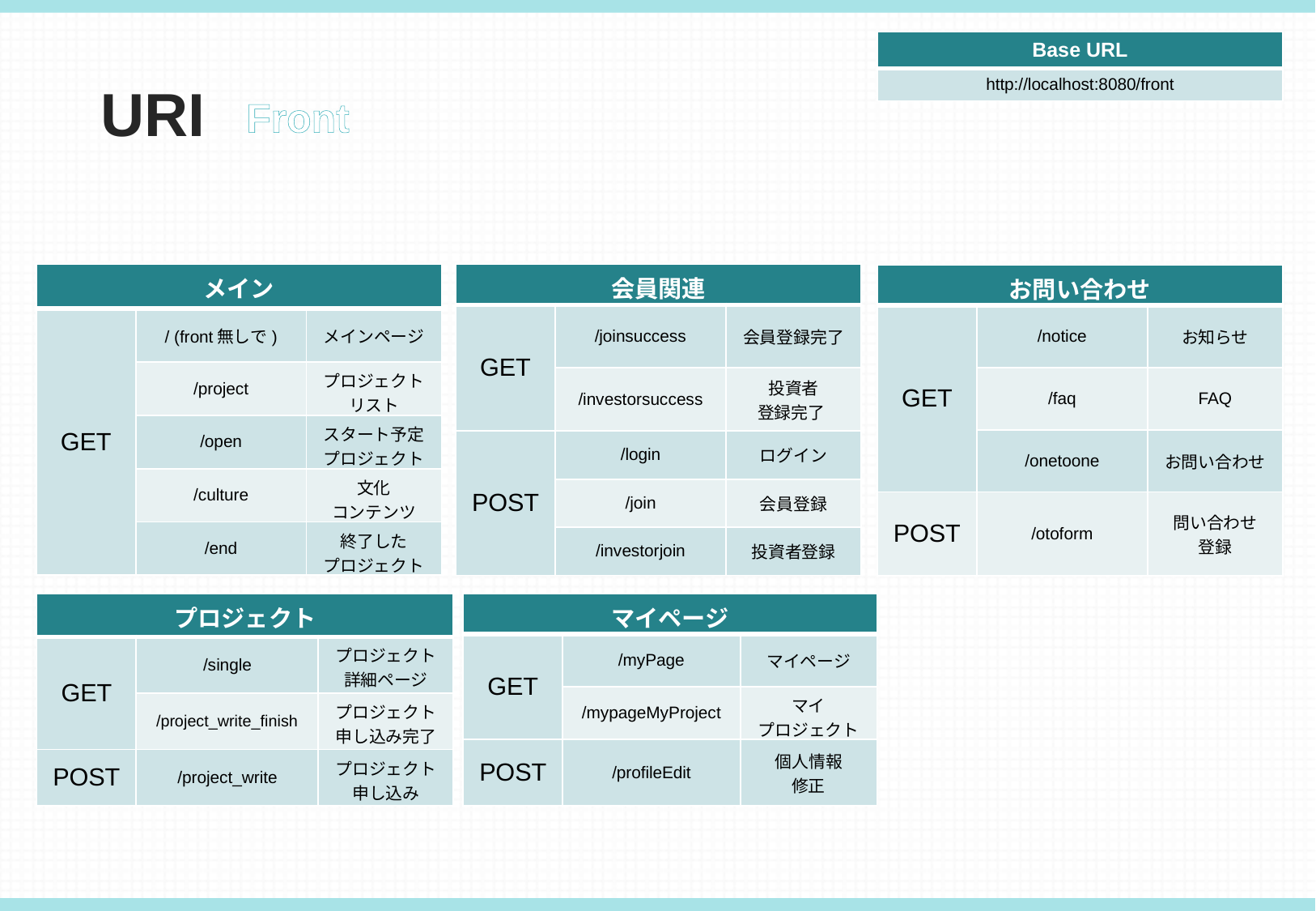

| Base URL |
| --- |
| http://localhost:8080/front |
URI
Front
| メイン |  |  |
| --- | --- | --- |
| GET | / (front無しで) | メインページ |
|  | /project | プロジェクト リスト |
|  | /open | スタート予定 プロジェクト |
|  | /culture | 文化 コンテンツ |
|  | /end | 終了した プロジェクト |
| 会員関連 |  |  |
| --- | --- | --- |
| GET | /joinsuccess | 会員登録完了 |
|  | /investorsuccess | 投資者 登録完了 |
| POST | /login | ログイン |
|  | /join | 会員登録 |
|  | /investorjoin | 投資者登録 |
| お問い合わせ |  |  |
| --- | --- | --- |
| GET | /notice | お知らせ |
|  | /faq | FAQ |
|  | /onetoone | お問い合わせ |
| POST | /otoform | 問い合わせ 登録 |
| プロジェクト |  |  |
| --- | --- | --- |
| GET | /single | プロジェクト 詳細ページ |
|  | /project\_write\_finish | プロジェクト 申し込み完了 |
| POST | /project\_write | プロジェクト 申し込み |
| マイページ |  |  |
| --- | --- | --- |
| GET | /myPage | マイページ |
|  | /mypageMyProject | マイ プロジェクト |
| POST | /profileEdit | 個人情報 修正 |